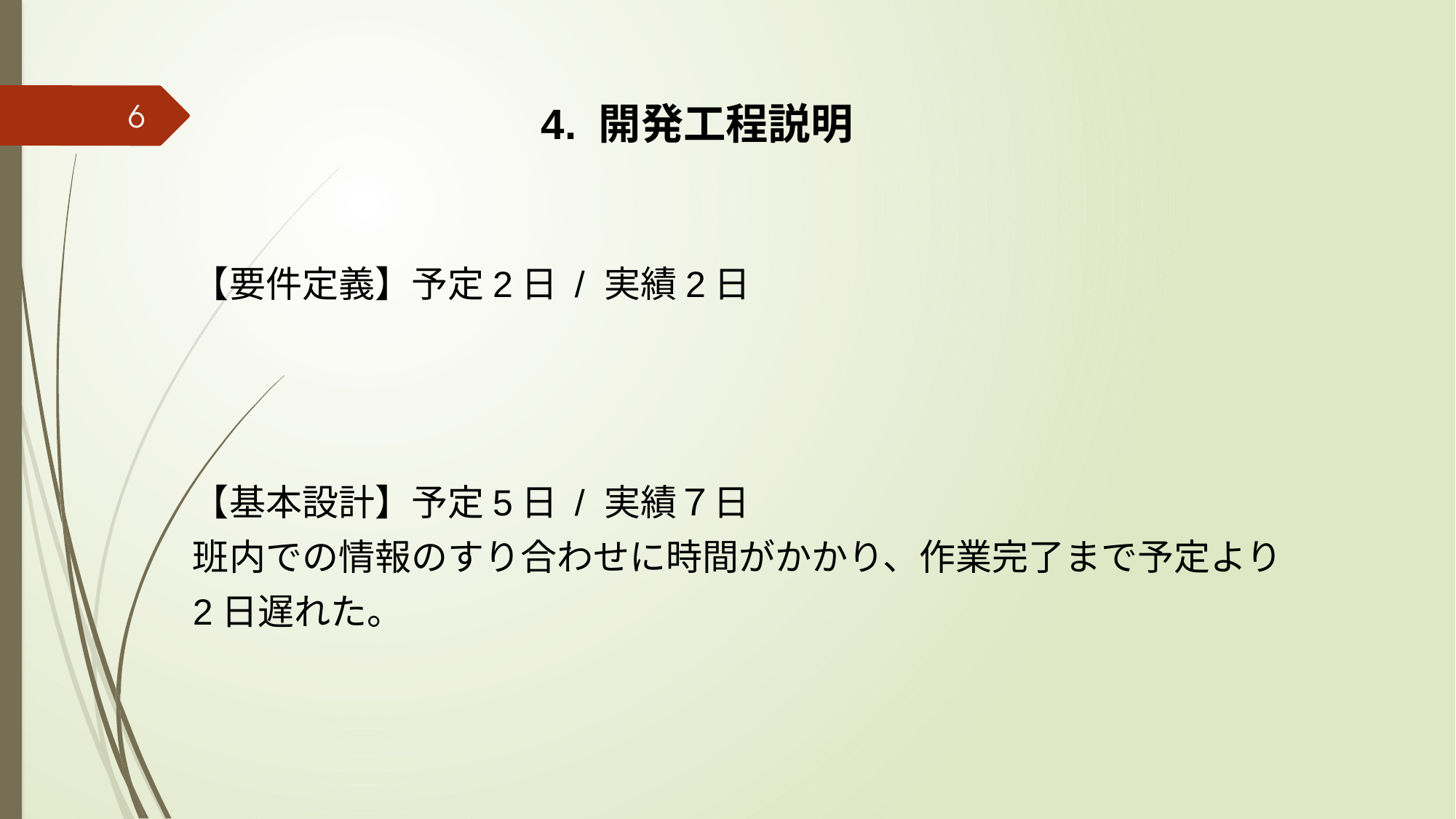

4. 開発工程説明
6
【要件定義】予定2日 / 実績2日

【基本設計】予定5日 / 実績７日
班内での情報のすり合わせに時間がかかり、作業完了まで予定より
2日遅れた。